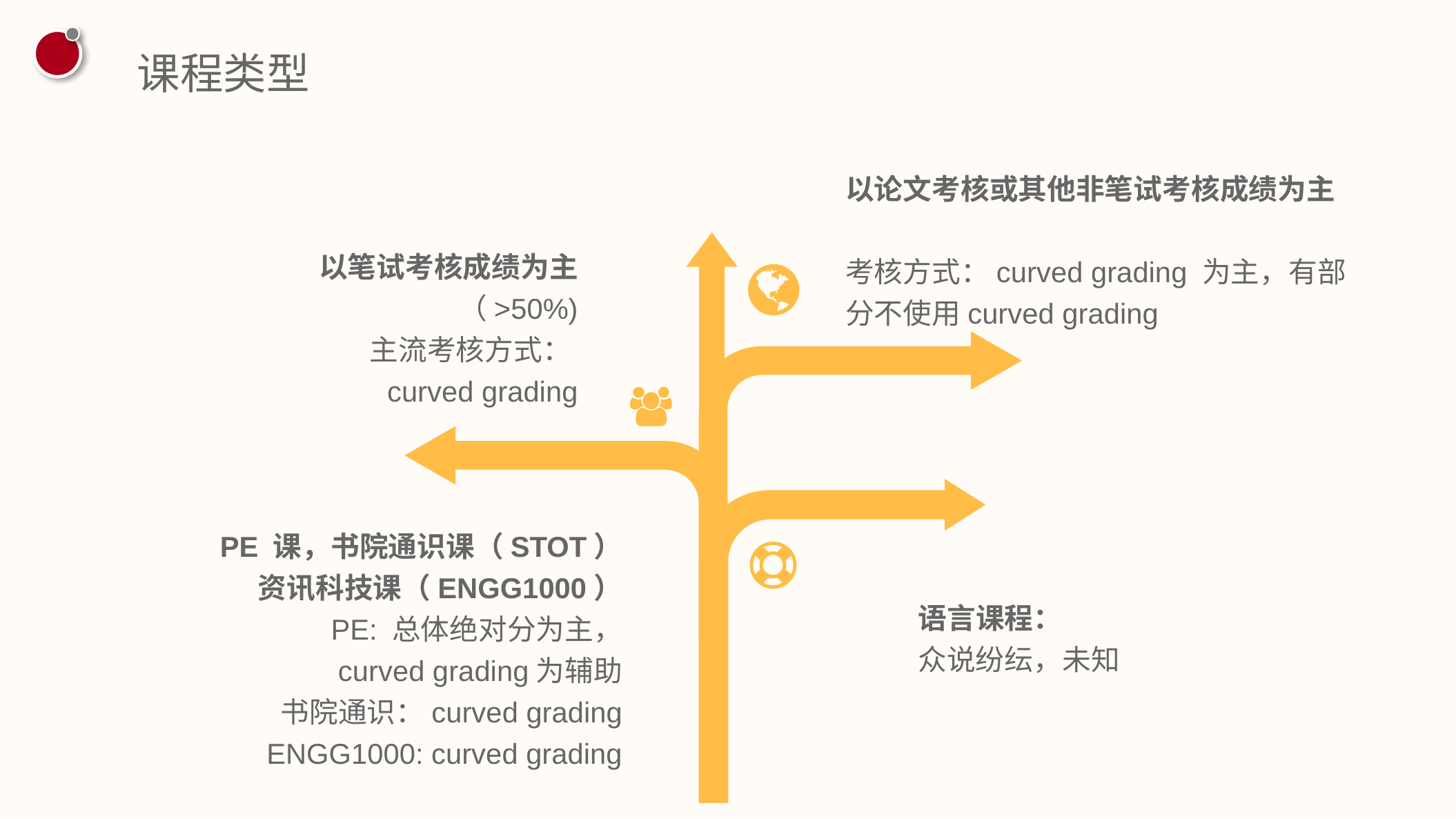

课程类型
以论文考核或其他非笔试考核成绩为主

考核方式：curved grading 为主，有部分不使用curved grading

以笔试考核成绩为主
（>50%)
主流考核方式：curved grading

PE 课，书院通识课（STOT）
资讯科技课（ENGG1000）
PE: 总体绝对分为主，
curved grading为辅助
书院通识：curved grading
ENGG1000: curved grading

语言课程：
众说纷纭，未知